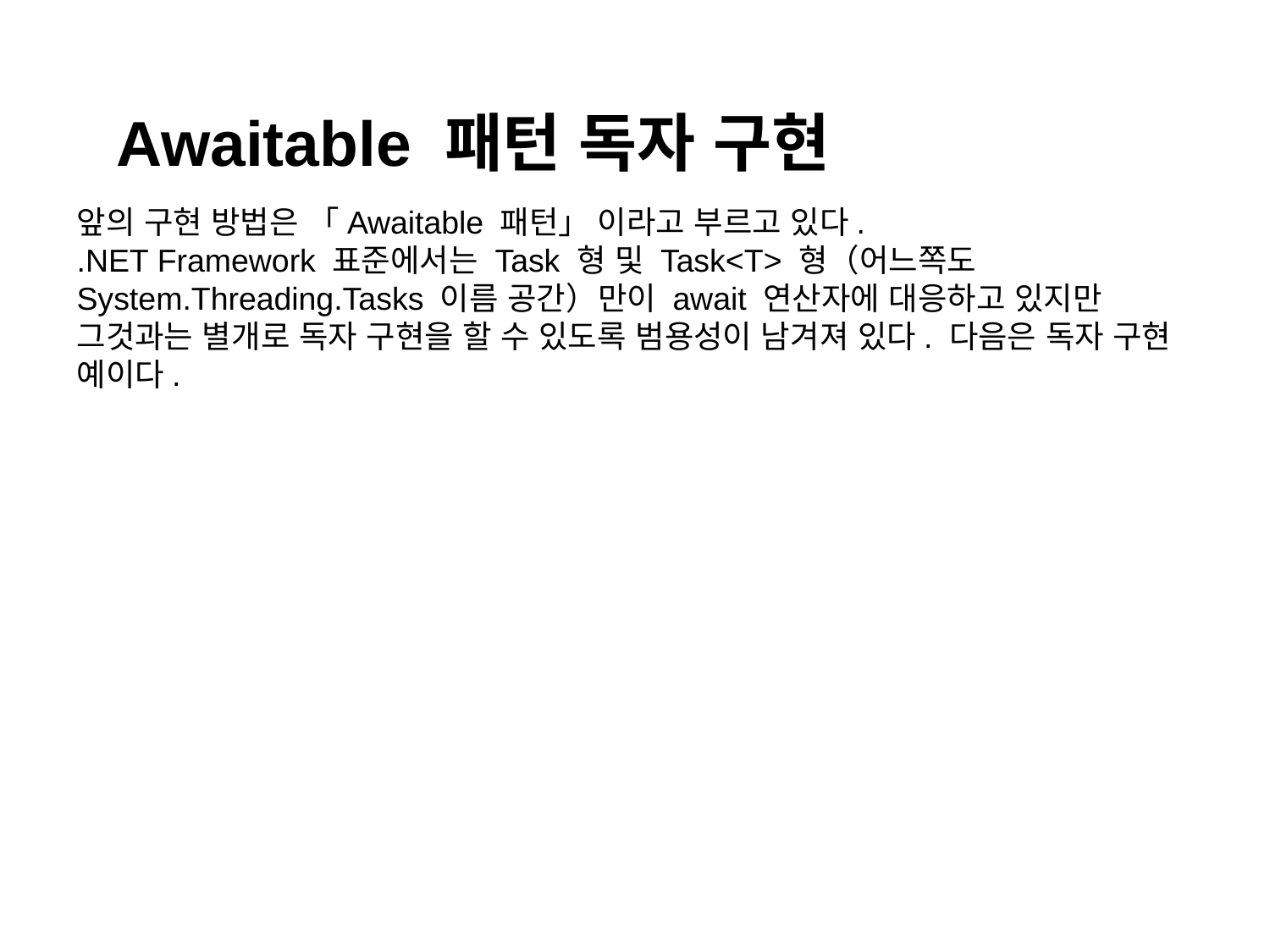

Awaitable 패턴 독자 구현
앞의 구현 방법은 「Awaitable 패턴」 이라고 부르고 있다.
.NET Framework 표준에서는 Task 형 및 Task<T> 형（어느쪽도 System.Threading.Tasks 이름 공간）만이 await 연산자에 대응하고 있지만 그것과는 별개로 독자 구현을 할 수 있도록 범용성이 남겨져 있다. 다음은 독자 구현 예이다.